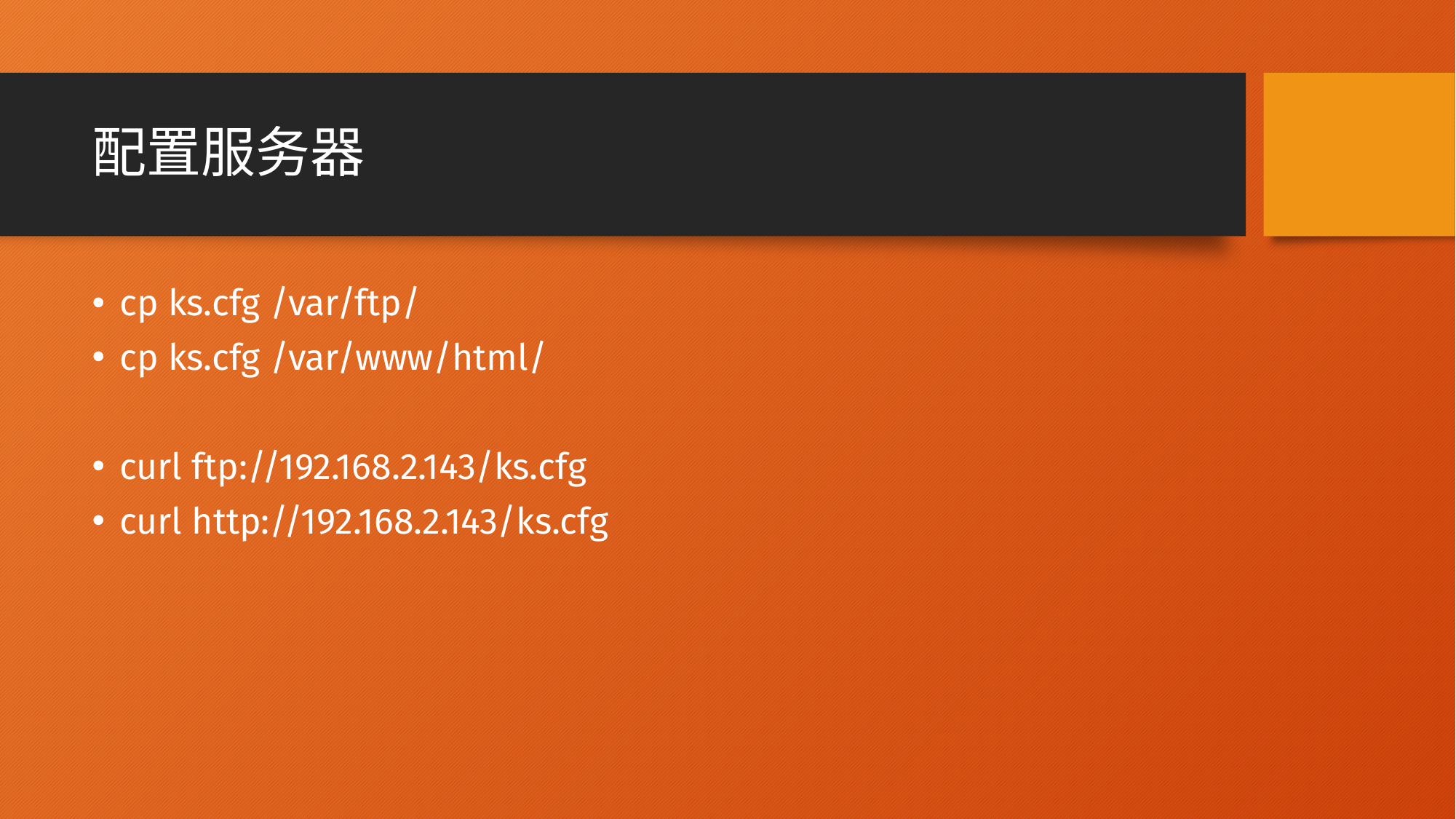

# 配置服务器
cp ks.cfg /var/ftp/
cp ks.cfg /var/www/html/

curl ftp://192.168.2.143/ks.cfg
curl http://192.168.2.143/ks.cfg